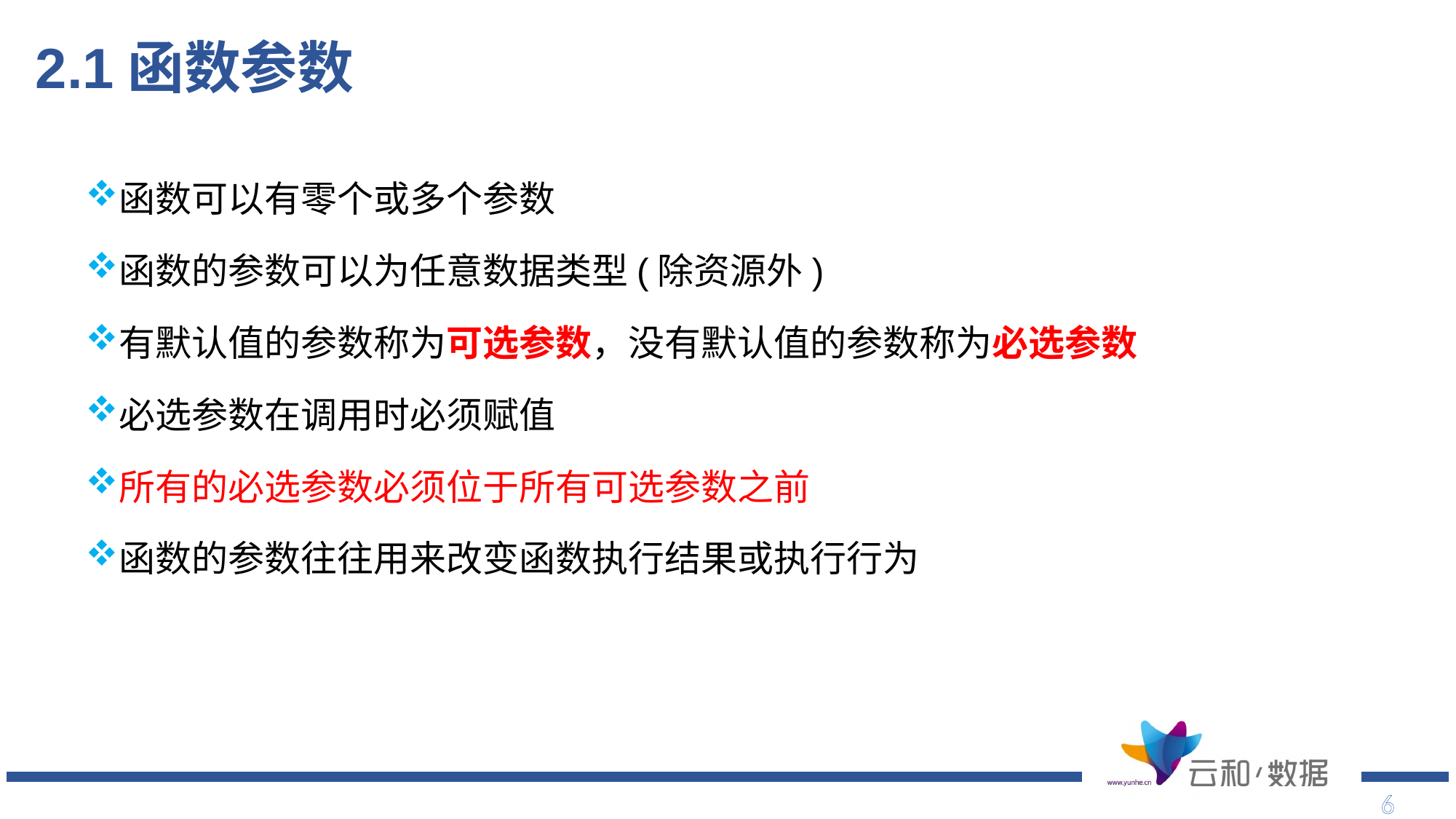

2.1函数参数
函数可以有零个或多个参数
函数的参数可以为任意数据类型(除资源外)
有默认值的参数称为可选参数，没有默认值的参数称为必选参数
必选参数在调用时必须赋值
所有的必选参数必须位于所有可选参数之前
函数的参数往往用来改变函数执行结果或执行行为